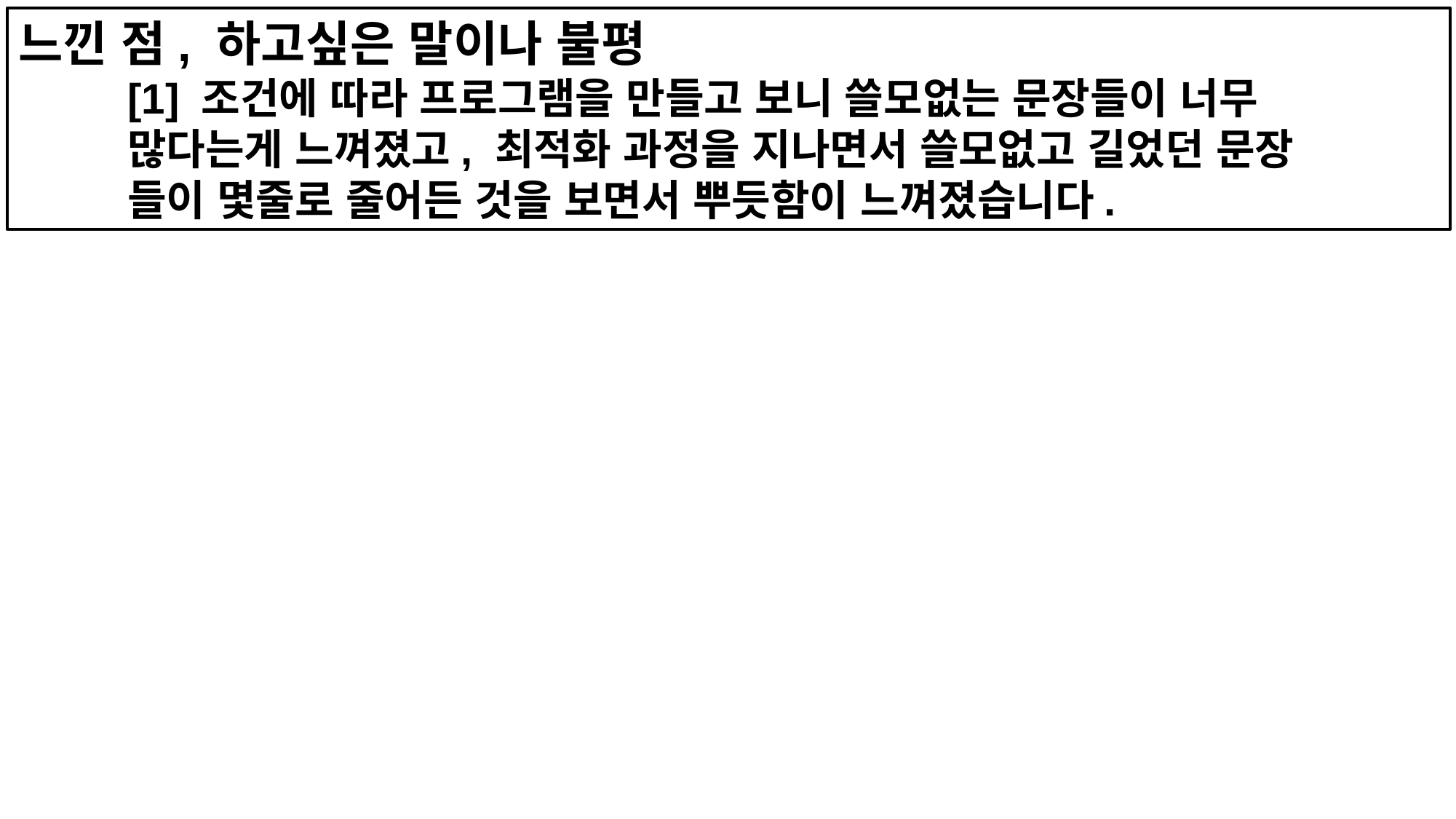

느낀 점, 하고싶은 말이나 불평
	[1] 조건에 따라 프로그램을 만들고 보니 쓸모없는 문장들이 너무
	많다는게 느껴졌고, 최적화 과정을 지나면서 쓸모없고 길었던 문장
	들이 몇줄로 줄어든 것을 보면서 뿌듯함이 느껴졌습니다.